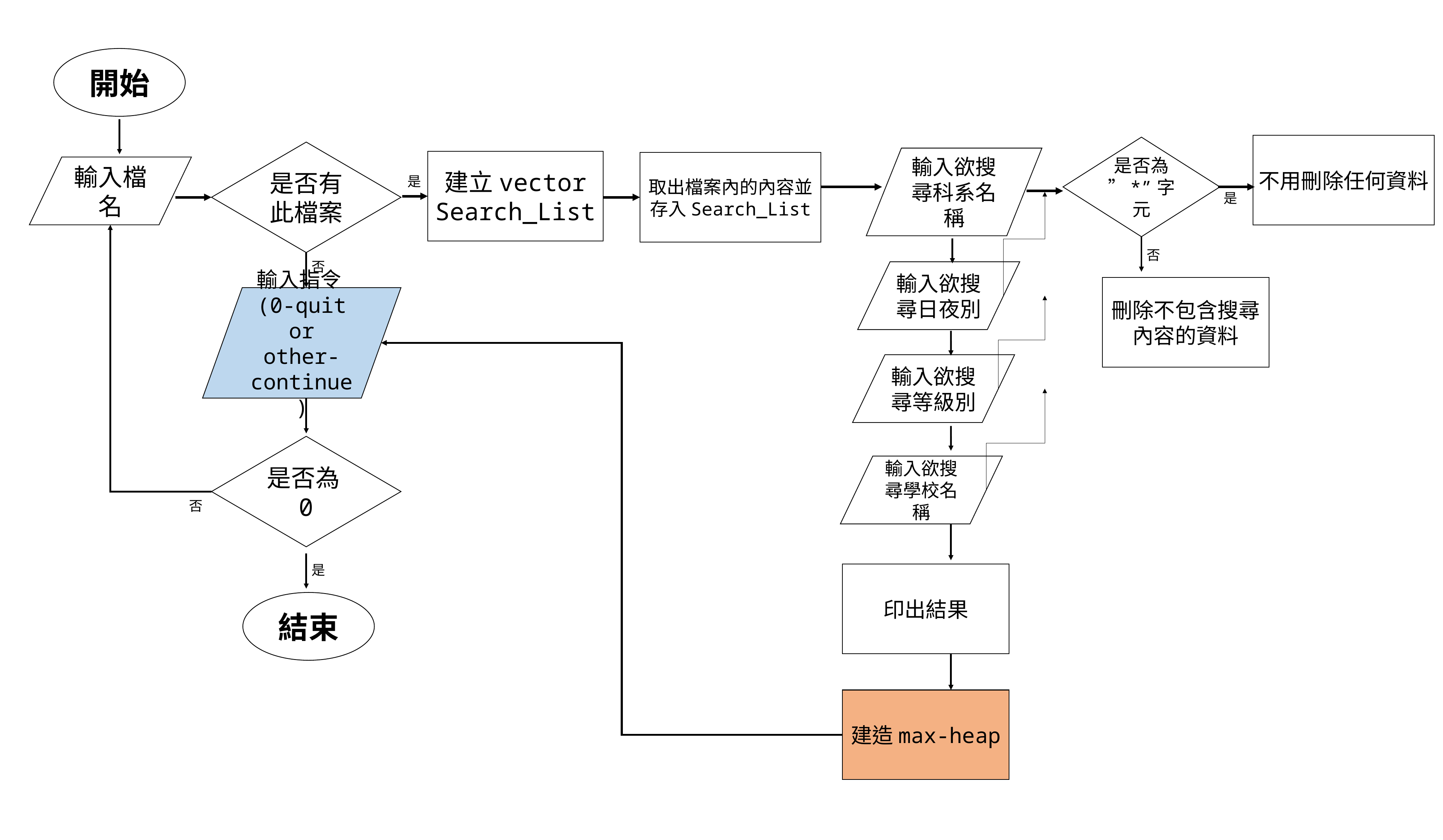

開始
不用刪除任何資料
是否為”*”字元
是否有此檔案
輸入欲搜尋科系名稱
建立vector
Search_List
取出檔案內的內容並存入Search_List
輸入檔名
是
是
否
否
輸入欲搜尋日夜別
刪除不包含搜尋內容的資料
輸入指令(0-quit or other-continue)
輸入欲搜尋等級別
是否為0
輸入欲搜尋學校名稱
否
是
印出結果
結束
建造max-heap